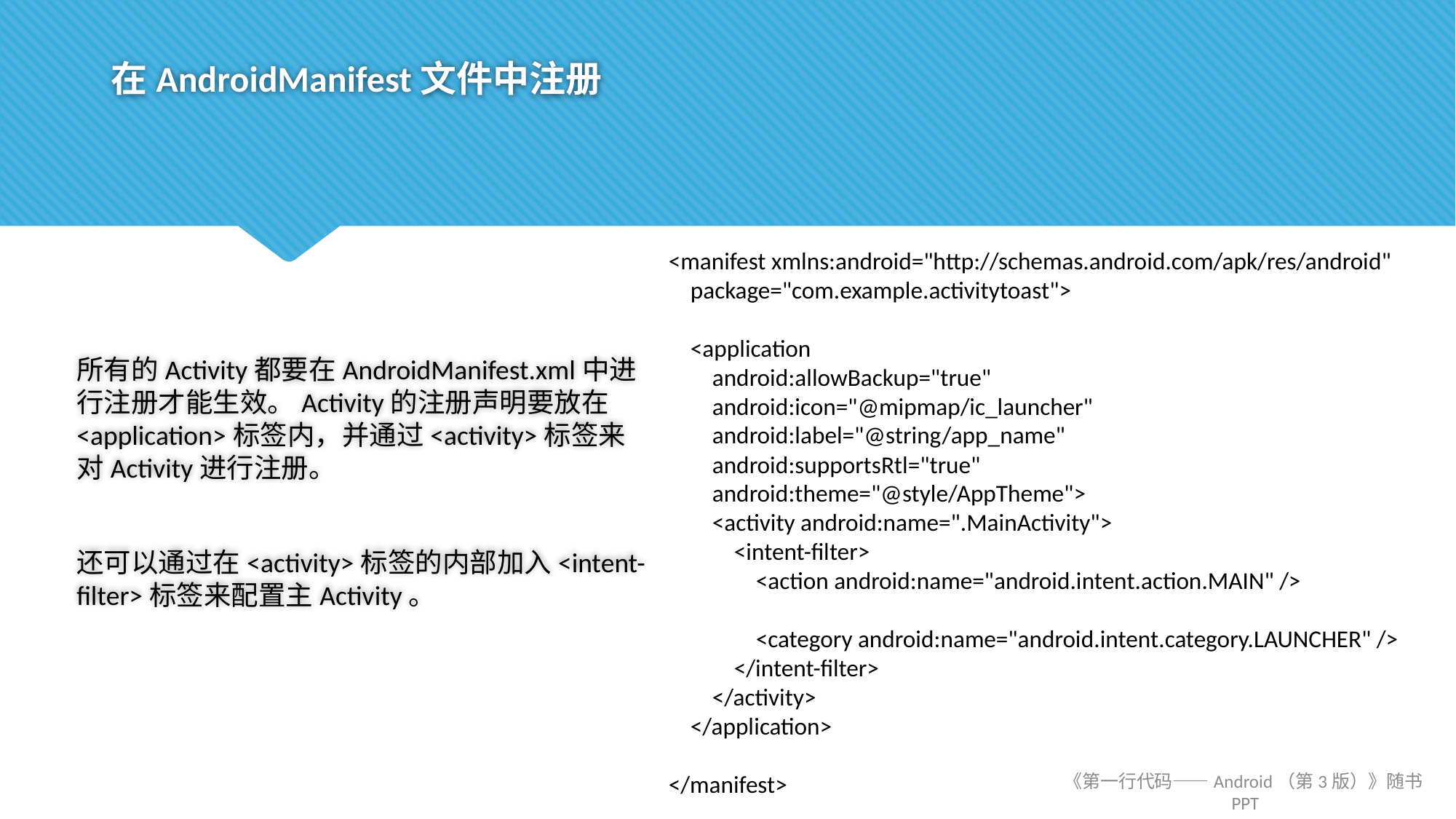

# 在AndroidManifest文件中注册
<manifest xmlns:android="http://schemas.android.com/apk/res/android"
    package="com.example.activitytoast">

    <application
        android:allowBackup="true"
        android:icon="@mipmap/ic_launcher"
        android:label="@string/app_name"
        android:supportsRtl="true"
        android:theme="@style/AppTheme">
        <activity android:name=".MainActivity">
            <intent-filter>
                <action android:name="android.intent.action.MAIN" />

                <category android:name="android.intent.category.LAUNCHER" />
            </intent-filter>
        </activity>
    </application>

</manifest>
所有的Activity都要在AndroidManifest.xml中进行注册才能生效。Activity的注册声明要放在<application>标签内，并通过<activity>标签来对Activity进行注册。

还可以通过在<activity>标签的内部加入<intent-filter>标签来配置主Activity。